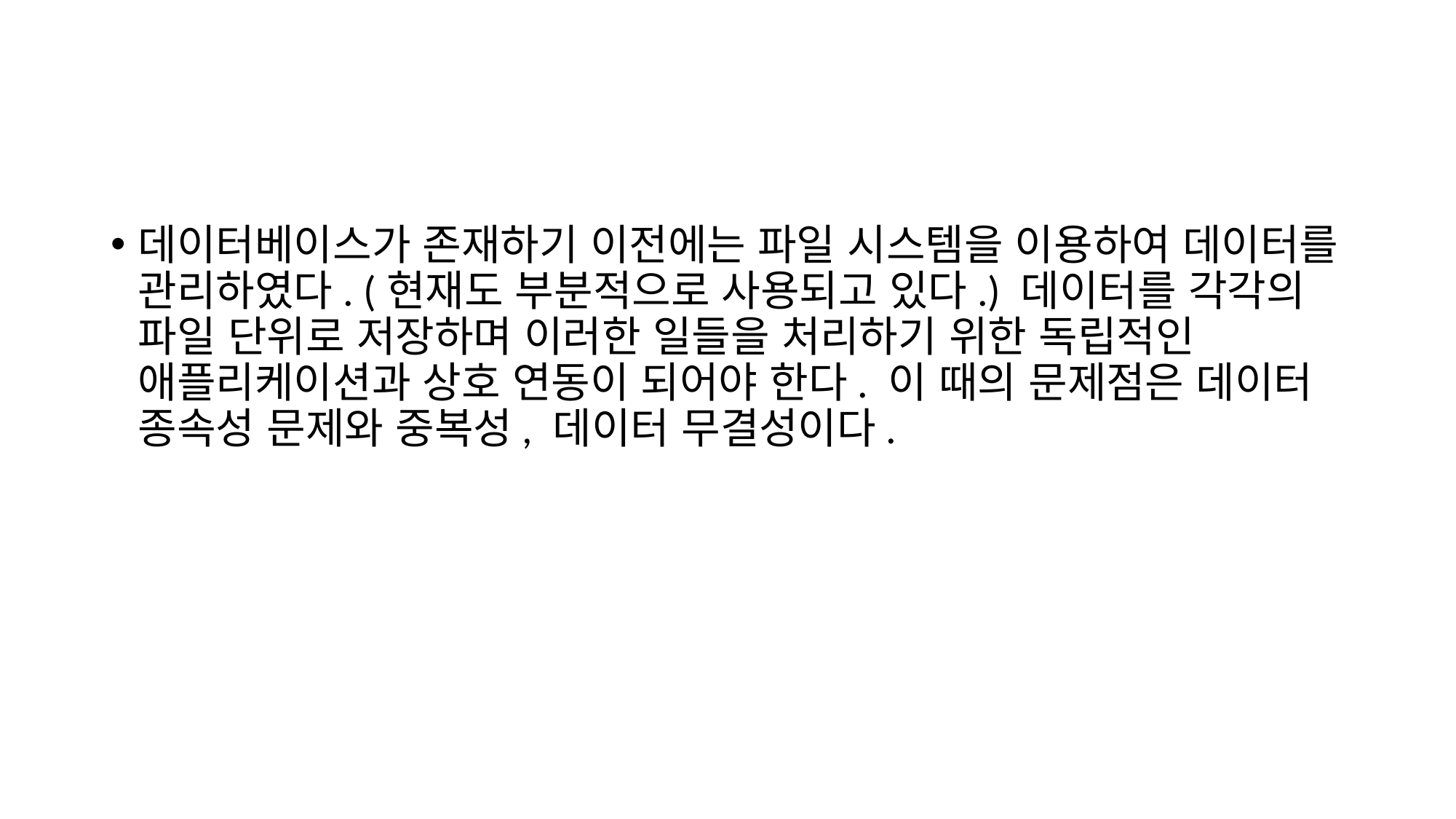

#
데이터베이스가 존재하기 이전에는 파일 시스템을 이용하여 데이터를 관리하였다. (현재도 부분적으로 사용되고 있다.) 데이터를 각각의 파일 단위로 저장하며 이러한 일들을 처리하기 위한 독립적인 애플리케이션과 상호 연동이 되어야 한다. 이 때의 문제점은 데이터 종속성 문제와 중복성, 데이터 무결성이다.